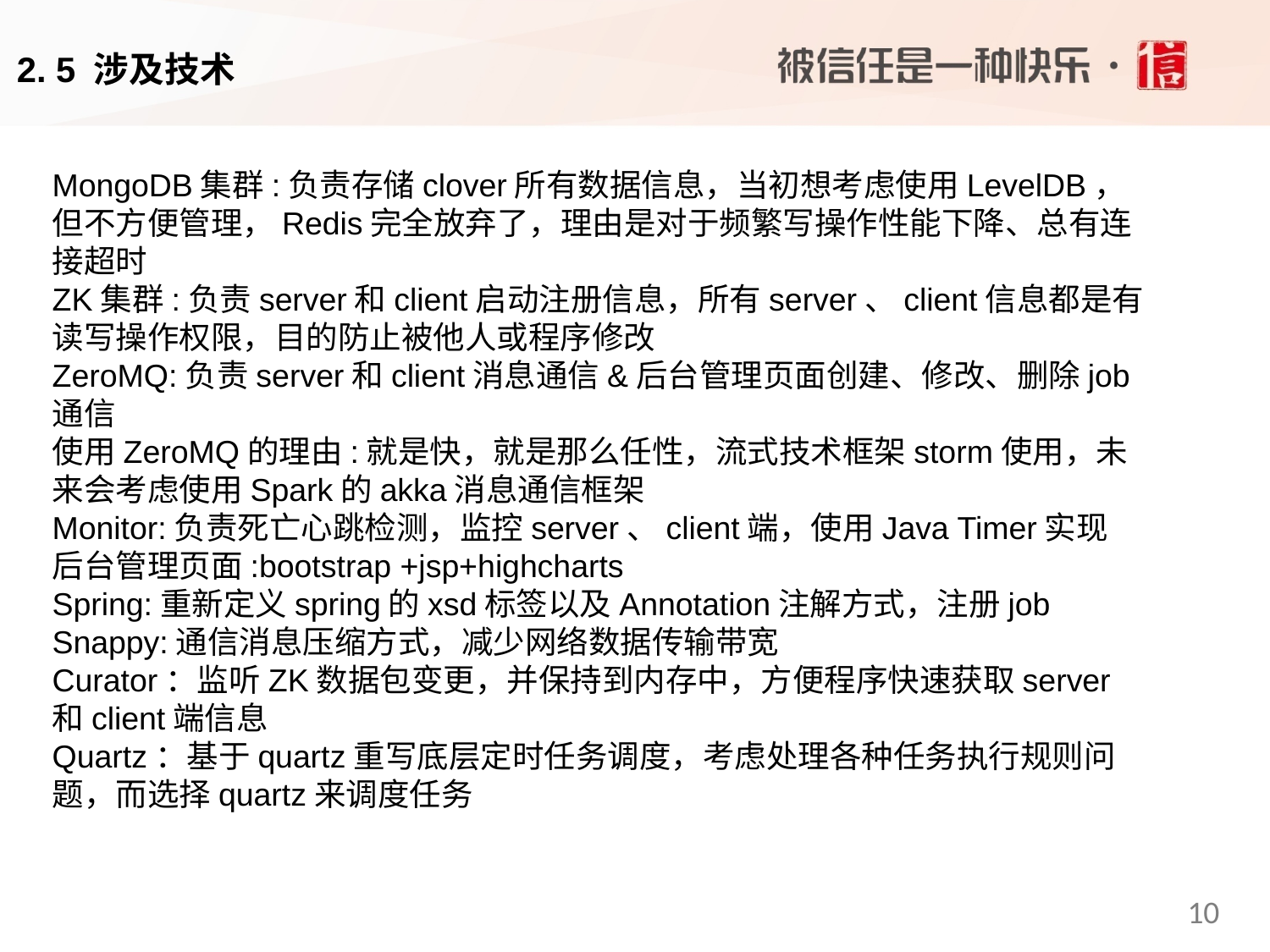

2. 5 涉及技术
MongoDB集群:负责存储clover所有数据信息，当初想考虑使用LevelDB，但不方便管理，Redis完全放弃了，理由是对于频繁写操作性能下降、总有连接超时
ZK集群:负责server和client启动注册信息，所有server、client信息都是有读写操作权限，目的防止被他人或程序修改
ZeroMQ:负责server和client消息通信&后台管理页面创建、修改、删除job通信
使用ZeroMQ的理由:就是快，就是那么任性，流式技术框架storm使用，未来会考虑使用Spark的akka消息通信框架
Monitor:负责死亡心跳检测，监控server、client端，使用Java Timer实现
后台管理页面:bootstrap +jsp+highcharts
Spring:重新定义spring的xsd标签以及Annotation注解方式，注册job
Snappy:通信消息压缩方式，减少网络数据传输带宽
Curator：监听ZK数据包变更，并保持到内存中，方便程序快速获取server和client端信息
Quartz：基于quartz重写底层定时任务调度，考虑处理各种任务执行规则问题，而选择quartz来调度任务

拒仓